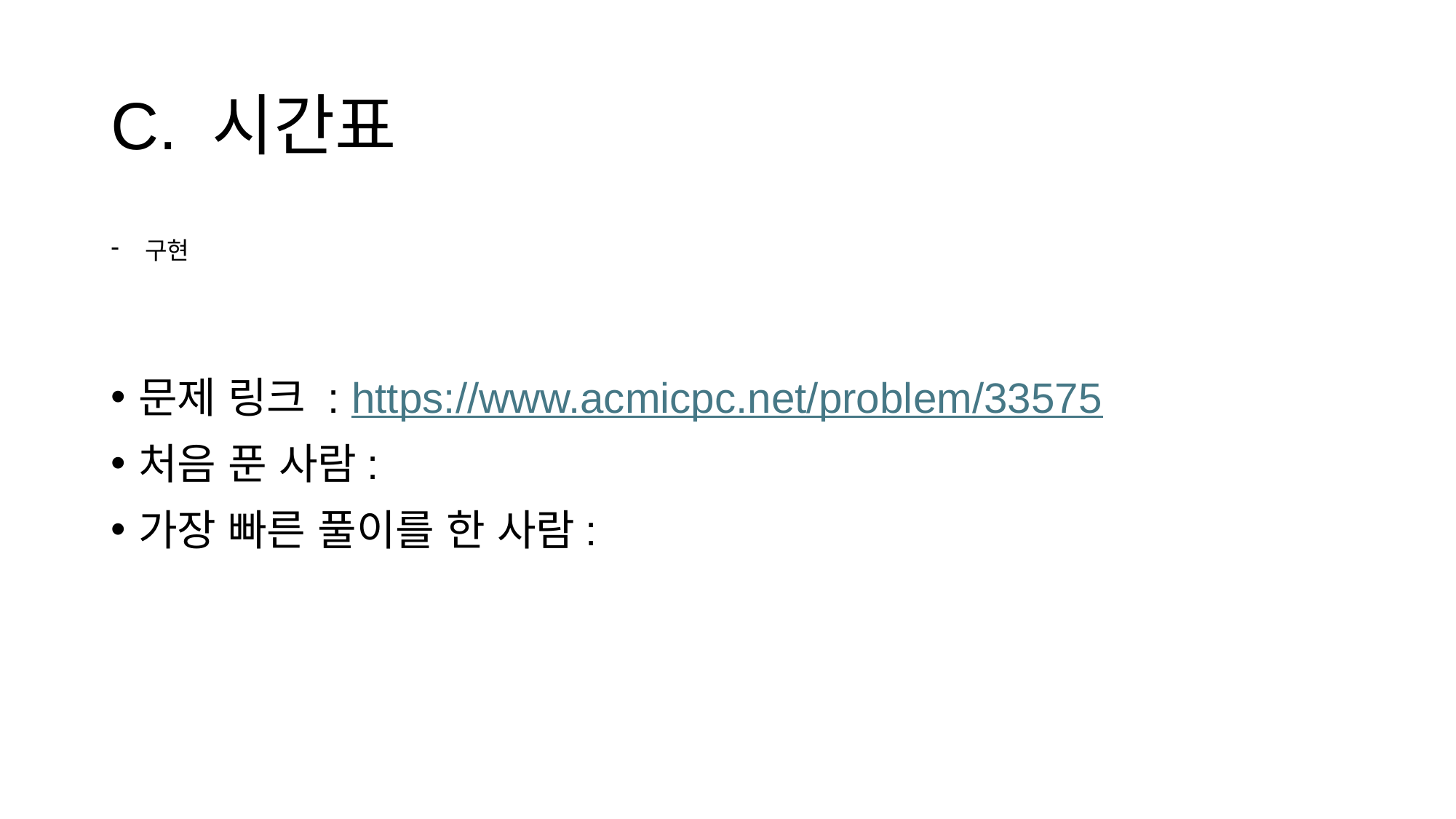

# C. 시간표
구현

문제 링크 : https://www.acmicpc.net/problem/33575
처음 푼 사람:
가장 빠른 풀이를 한 사람: